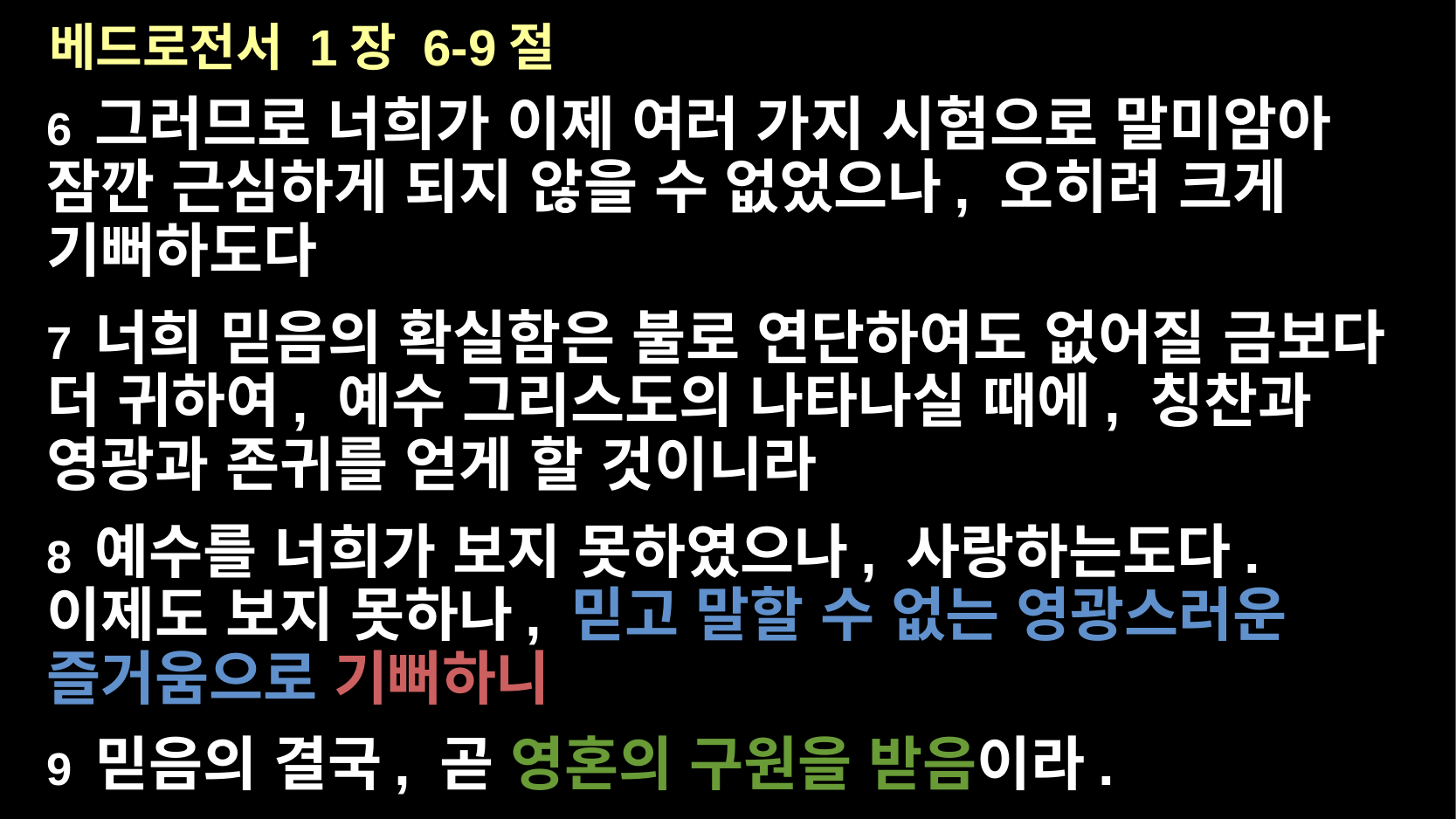

# 베드로전서 1장 6-9절
6 그러므로 너희가 이제 여러 가지 시험으로 말미암아 잠깐 근심하게 되지 않을 수 없었으나, 오히려 크게 기뻐하도다
7 너희 믿음의 확실함은 불로 연단하여도 없어질 금보다 더 귀하여, 예수 그리스도의 나타나실 때에, 칭찬과 영광과 존귀를 얻게 할 것이니라
8 예수를 너희가 보지 못하였으나, 사랑하는도다. 이제도 보지 못하나, 믿고 말할 수 없는 영광스러운 즐거움으로 기뻐하니
9 믿음의 결국, 곧 영혼의 구원을 받음이라.